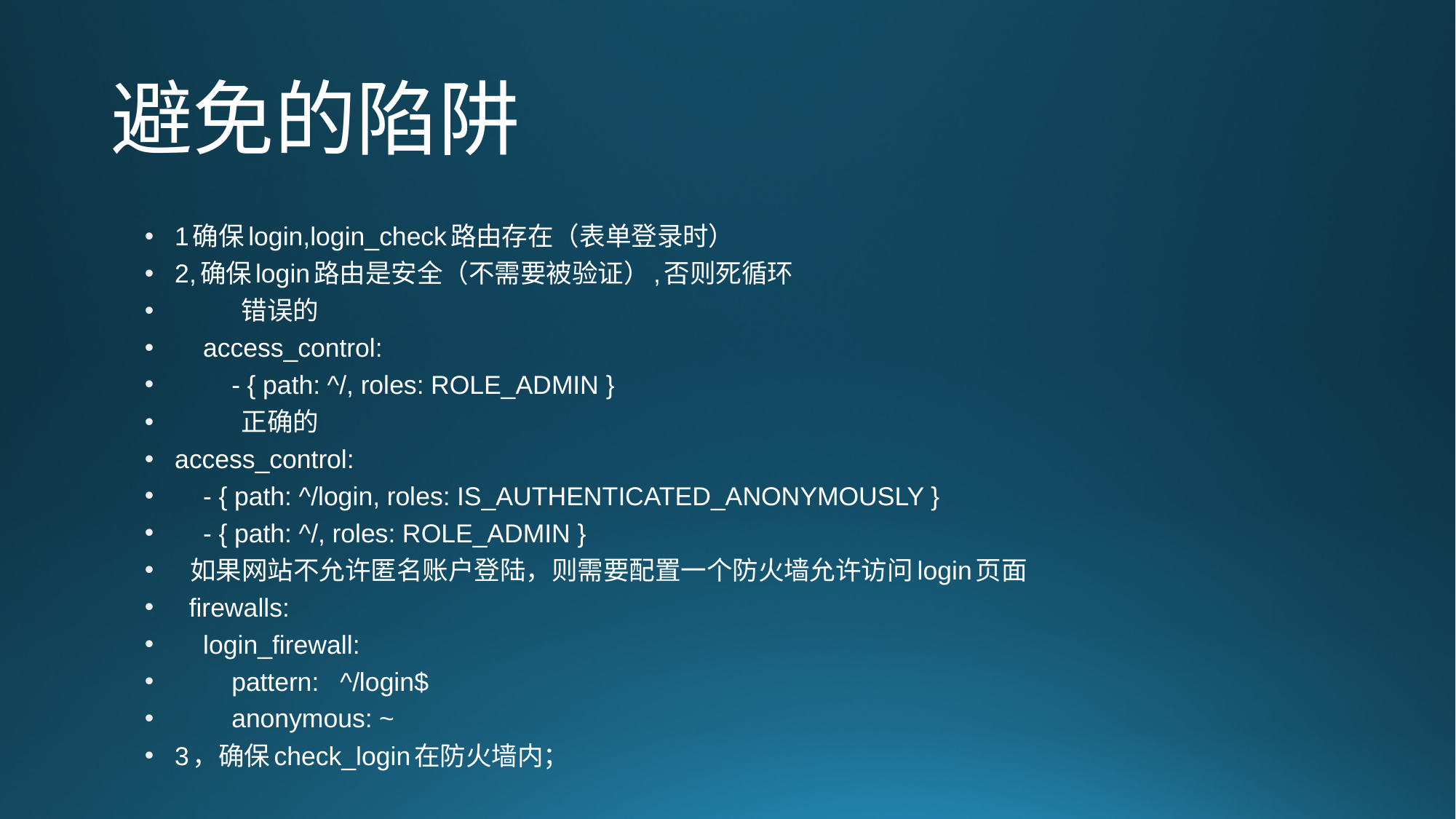

# 避免的陷阱
1确保login,login_check路由存在（表单登录时）
2,确保login路由是安全（不需要被验证）,否则死循环
	错误的
    access_control:
        - { path: ^/, roles: ROLE_ADMIN }
	正确的
access_control:
    - { path: ^/login, roles: IS_AUTHENTICATED_ANONYMOUSLY }
    - { path: ^/, roles: ROLE_ADMIN }
  如果网站不允许匿名账户登陆，则需要配置一个防火墙允许访问login页面
  firewalls:
    login_firewall:
        pattern:   ^/login$
        anonymous: ~
3，确保check_login在防火墙内；